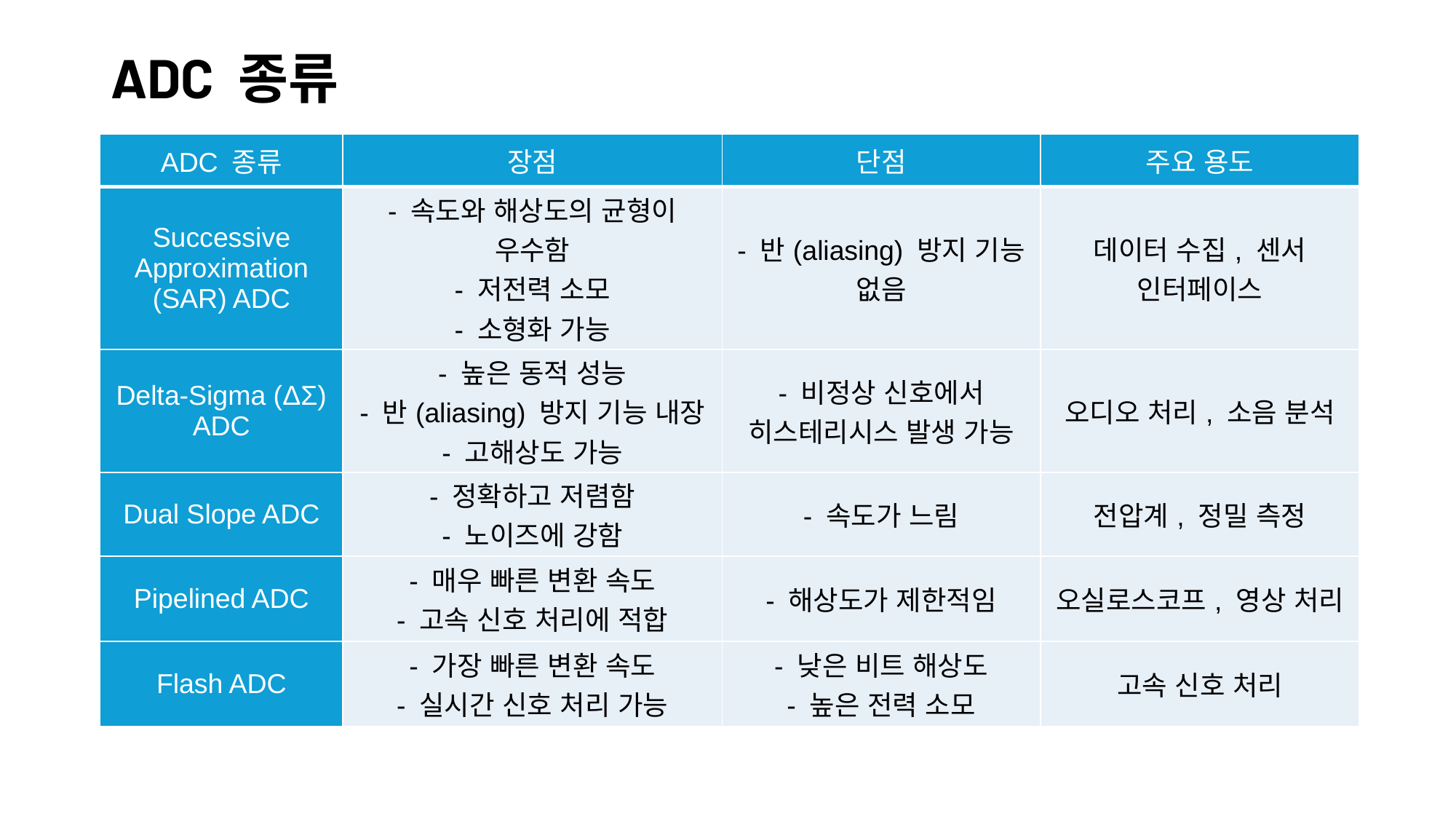

# ADC 종류
| ADC 종류 | 장점 | 단점 | 주요 용도 |
| --- | --- | --- | --- |
| Successive Approximation (SAR) ADC | - 속도와 해상도의 균형이 우수함 - 저전력 소모 - 소형화 가능 | - 반(aliasing) 방지 기능 없음 | 데이터 수집, 센서 인터페이스 |
| Delta-Sigma (ΔΣ) ADC | - 높은 동적 성능 - 반(aliasing) 방지 기능 내장 - 고해상도 가능 | - 비정상 신호에서 히스테리시스 발생 가능 | 오디오 처리, 소음 분석 |
| Dual Slope ADC | - 정확하고 저렴함 - 노이즈에 강함 | - 속도가 느림 | 전압계, 정밀 측정 |
| Pipelined ADC | - 매우 빠른 변환 속도 - 고속 신호 처리에 적합 | - 해상도가 제한적임 | 오실로스코프, 영상 처리 |
| Flash ADC | - 가장 빠른 변환 속도 - 실시간 신호 처리 가능 | - 낮은 비트 해상도 - 높은 전력 소모 | 고속 신호 처리 |